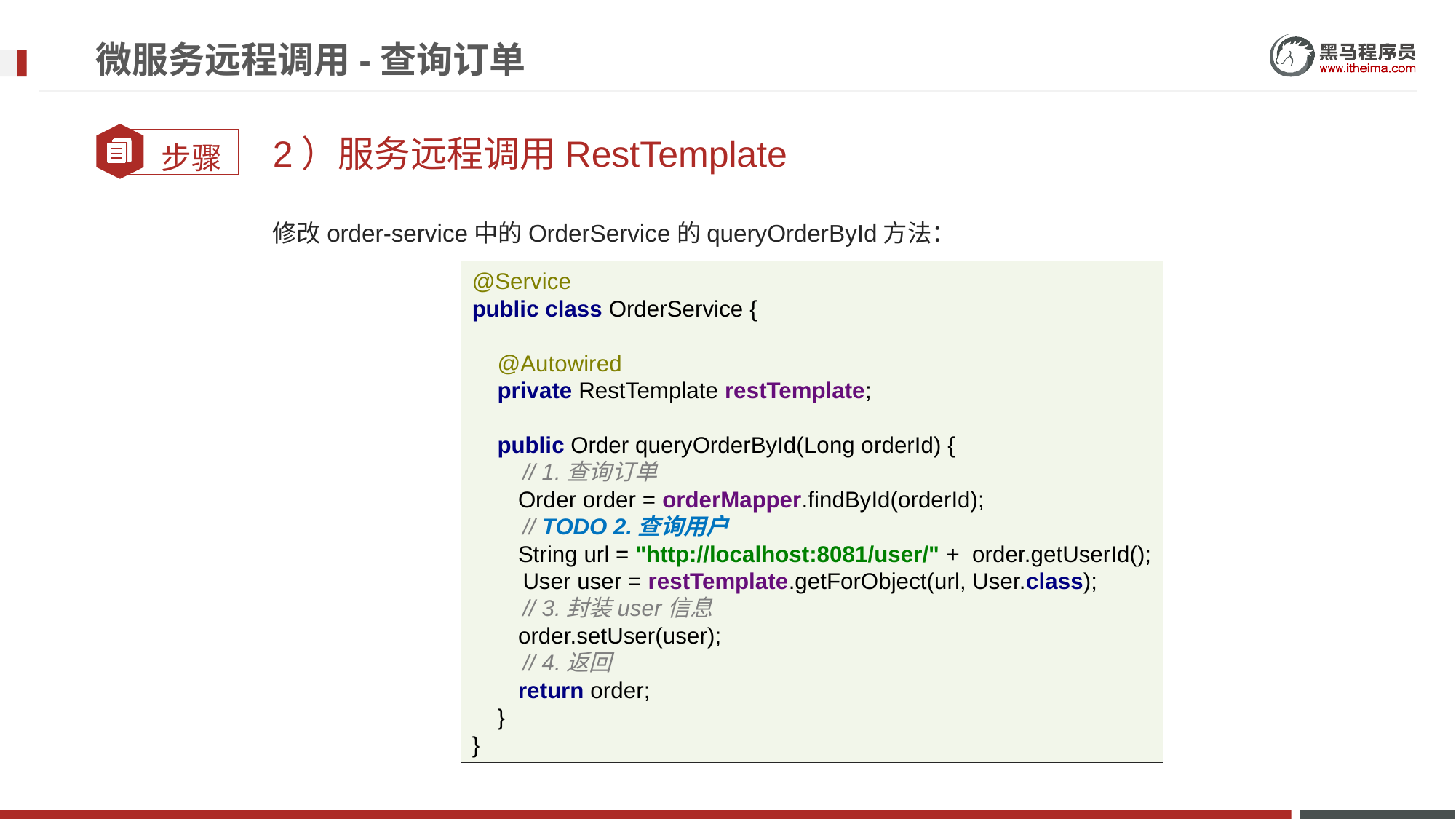

# 微服务远程调用-查询订单
2）服务远程调用RestTemplate
修改order-service中的OrderService的queryOrderById方法：
@Service
public class OrderService {
    @Autowired
    private RestTemplate restTemplate;
    public Order queryOrderById(Long orderId) {
        // 1.查询订单
        Order order = orderMapper.findById(orderId);
        // TODO 2.查询用户
        String url = "http://localhost:8081/user/" +  order.getUserId();
        User user = restTemplate.getForObject(url, User.class);
        // 3.封装user信息
        order.setUser(user);
        // 4.返回
        return order;
    }
}